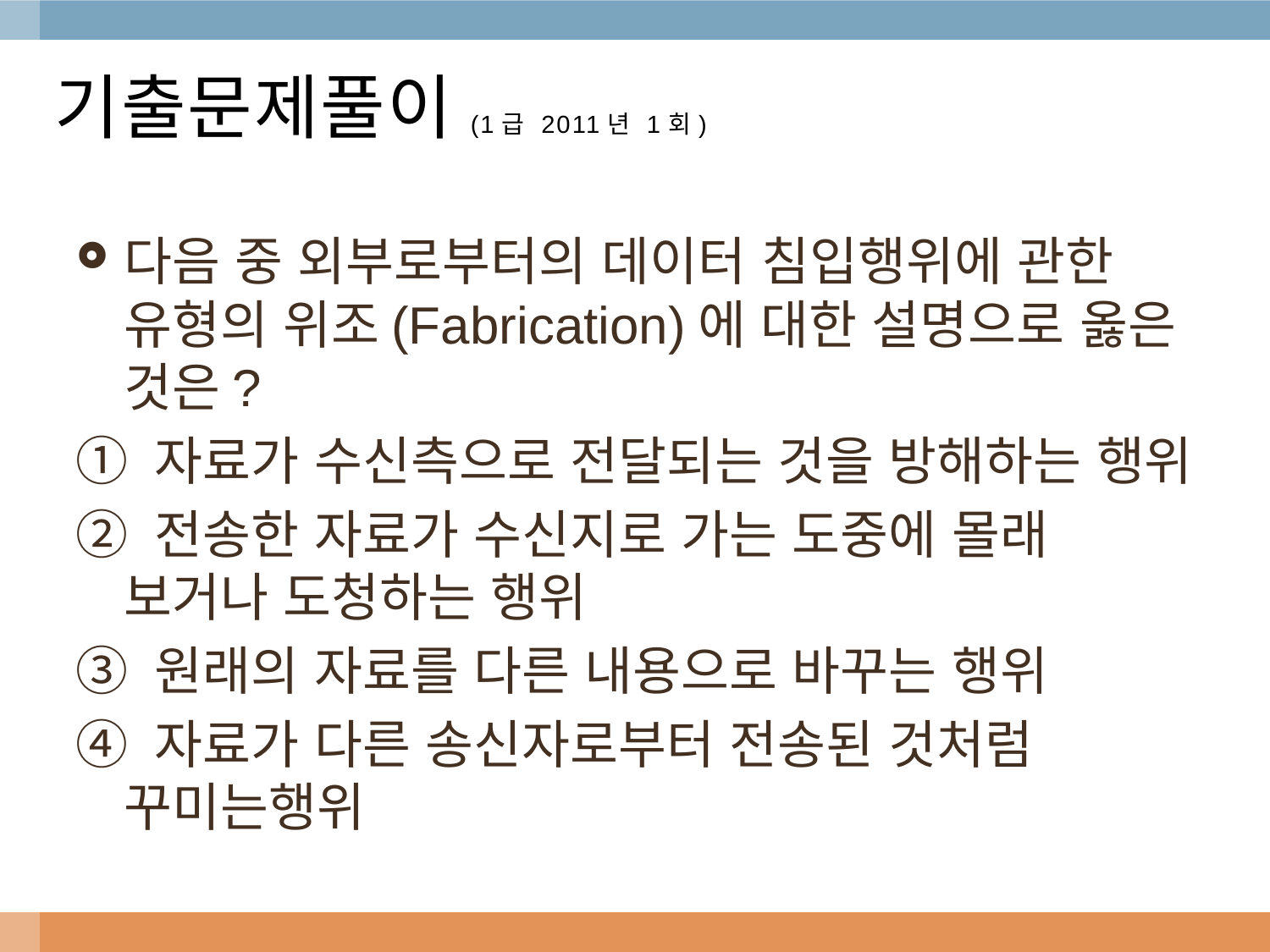

# 기출문제풀이(1급 2011년 1회)
다음 중 외부로부터의 데이터 침입행위에 관한 유형의 위조(Fabrication)에 대한 설명으로 옳은 것은?
① 자료가 수신측으로 전달되는 것을 방해하는 행위
② 전송한 자료가 수신지로 가는 도중에 몰래 보거나 도청하는 행위
③ 원래의 자료를 다른 내용으로 바꾸는 행위
④ 자료가 다른 송신자로부터 전송된 것처럼 꾸미는행위